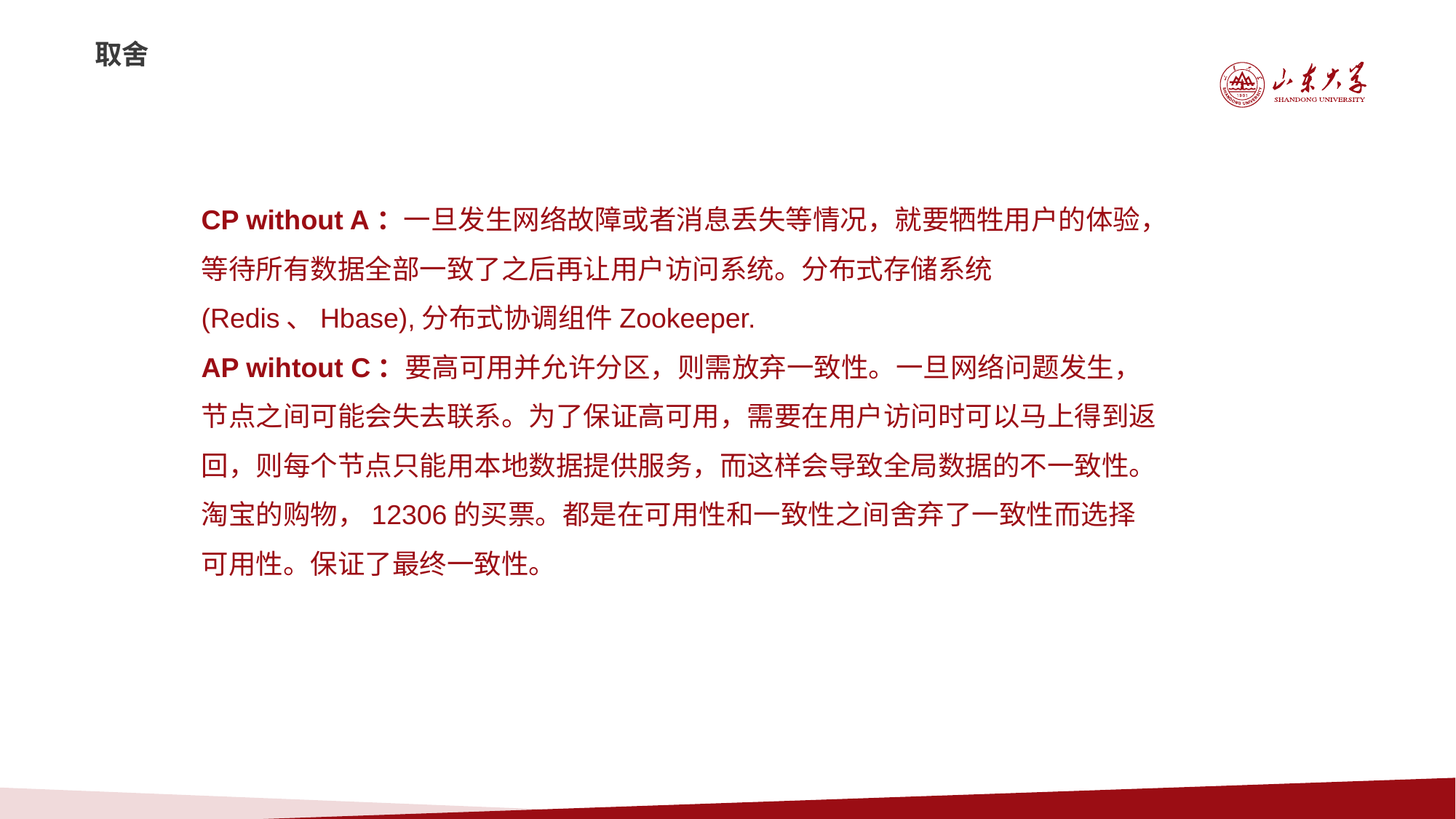

取舍
CP without A：一旦发生网络故障或者消息丢失等情况，就要牺牲用户的体验，等待所有数据全部一致了之后再让用户访问系统。分布式存储系统(Redis、Hbase),分布式协调组件Zookeeper.
AP wihtout C：要高可用并允许分区，则需放弃一致性。一旦网络问题发生，节点之间可能会失去联系。为了保证高可用，需要在用户访问时可以马上得到返回，则每个节点只能用本地数据提供服务，而这样会导致全局数据的不一致性。淘宝的购物，12306的买票。都是在可用性和一致性之间舍弃了一致性而选择可用性。保证了最终一致性。